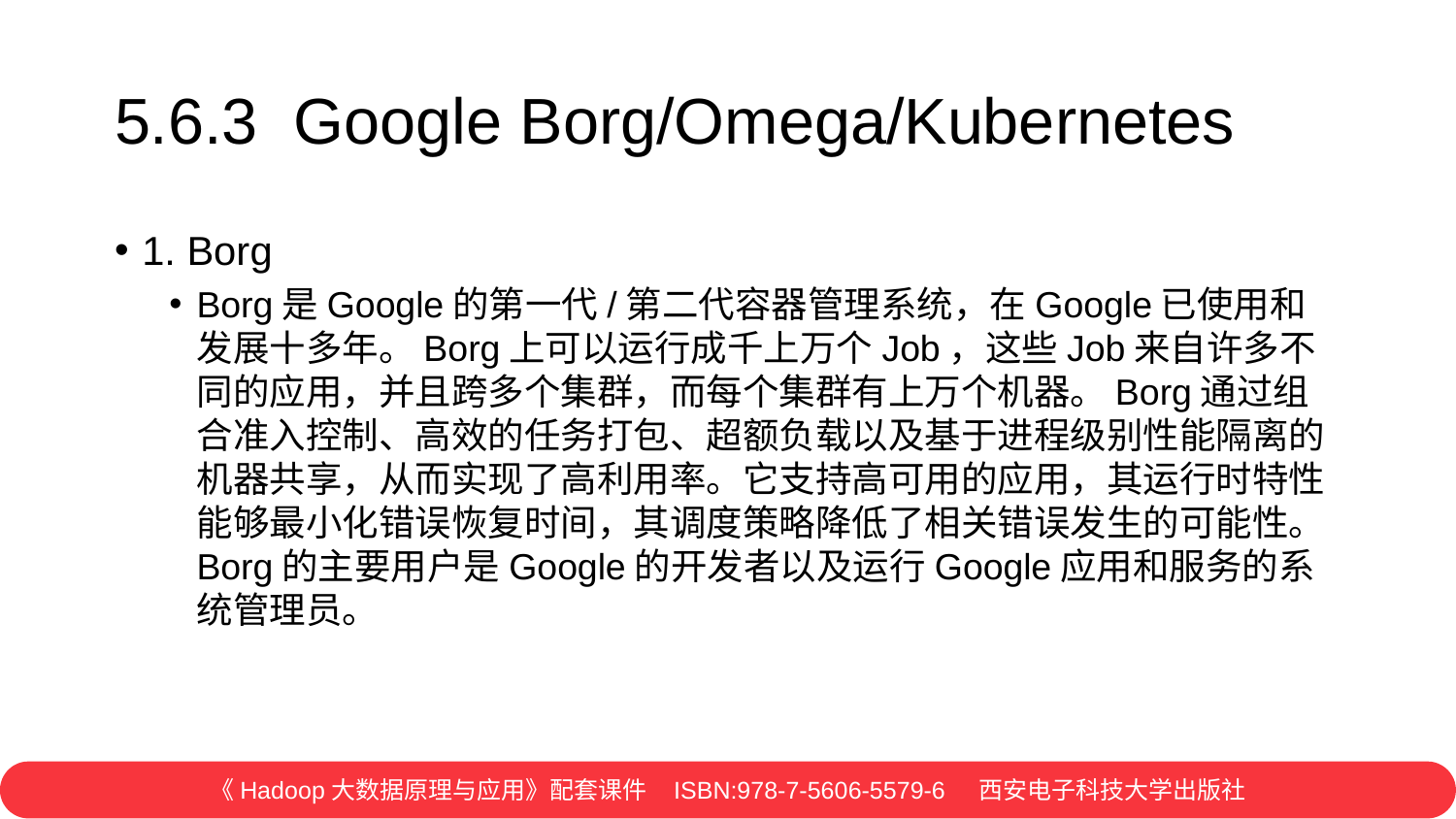

# 5.6.3  Google Borg/Omega/Kubernetes
1. Borg
Borg是Google的第一代/第二代容器管理系统，在Google已使用和发展十多年。Borg上可以运行成千上万个Job，这些Job来自许多不同的应用，并且跨多个集群，而每个集群有上万个机器。Borg通过组合准入控制、高效的任务打包、超额负载以及基于进程级别性能隔离的机器共享，从而实现了高利用率。它支持高可用的应用，其运行时特性能够最小化错误恢复时间，其调度策略降低了相关错误发生的可能性。Borg的主要用户是Google的开发者以及运行Google应用和服务的系统管理员。